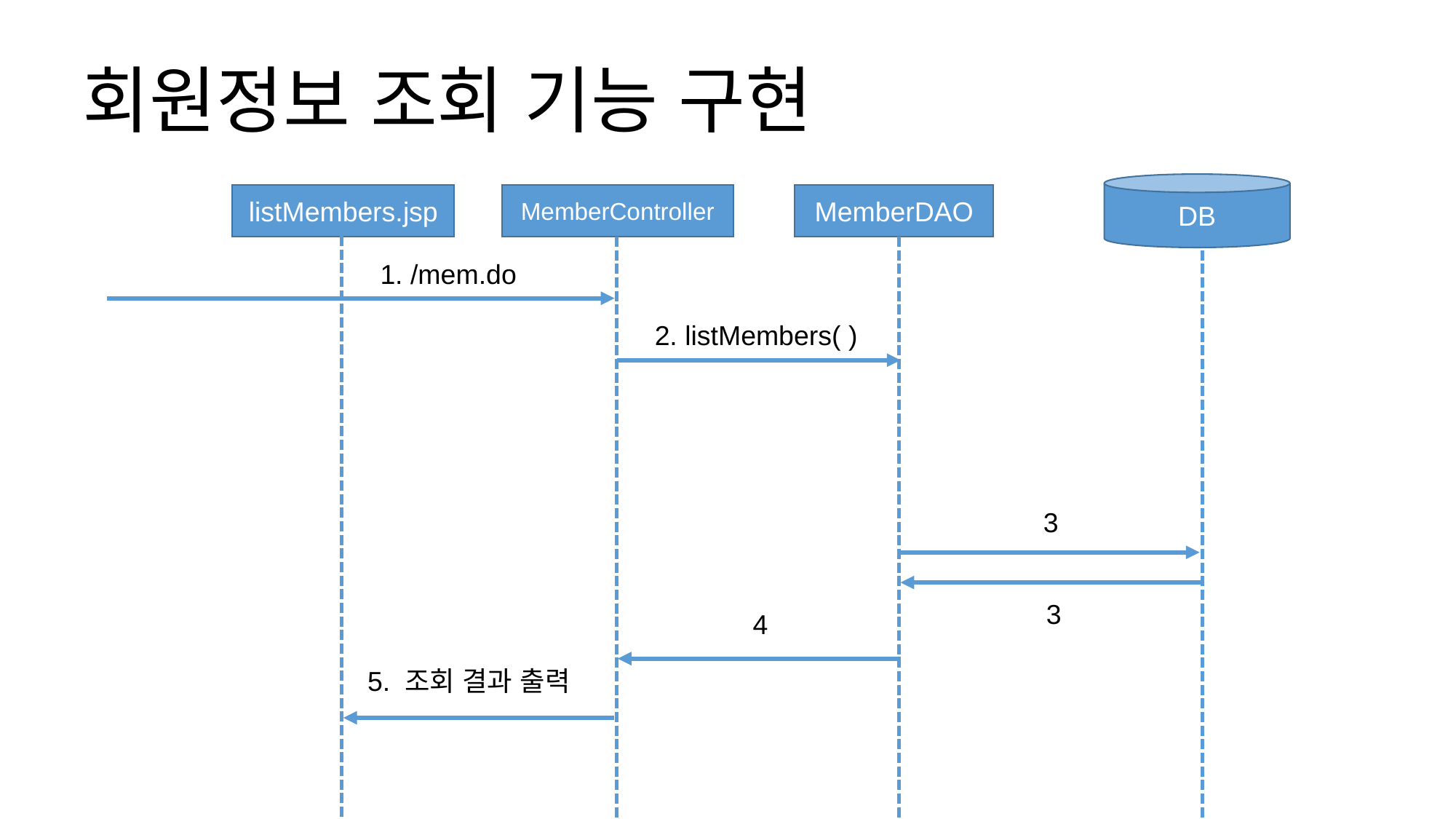

회원정보 조회 기능 구현
DB
listMembers.jsp
MemberController
MemberDAO
1. /mem.do
2. listMembers( )
3
3
4
5. 조회 결과 출력